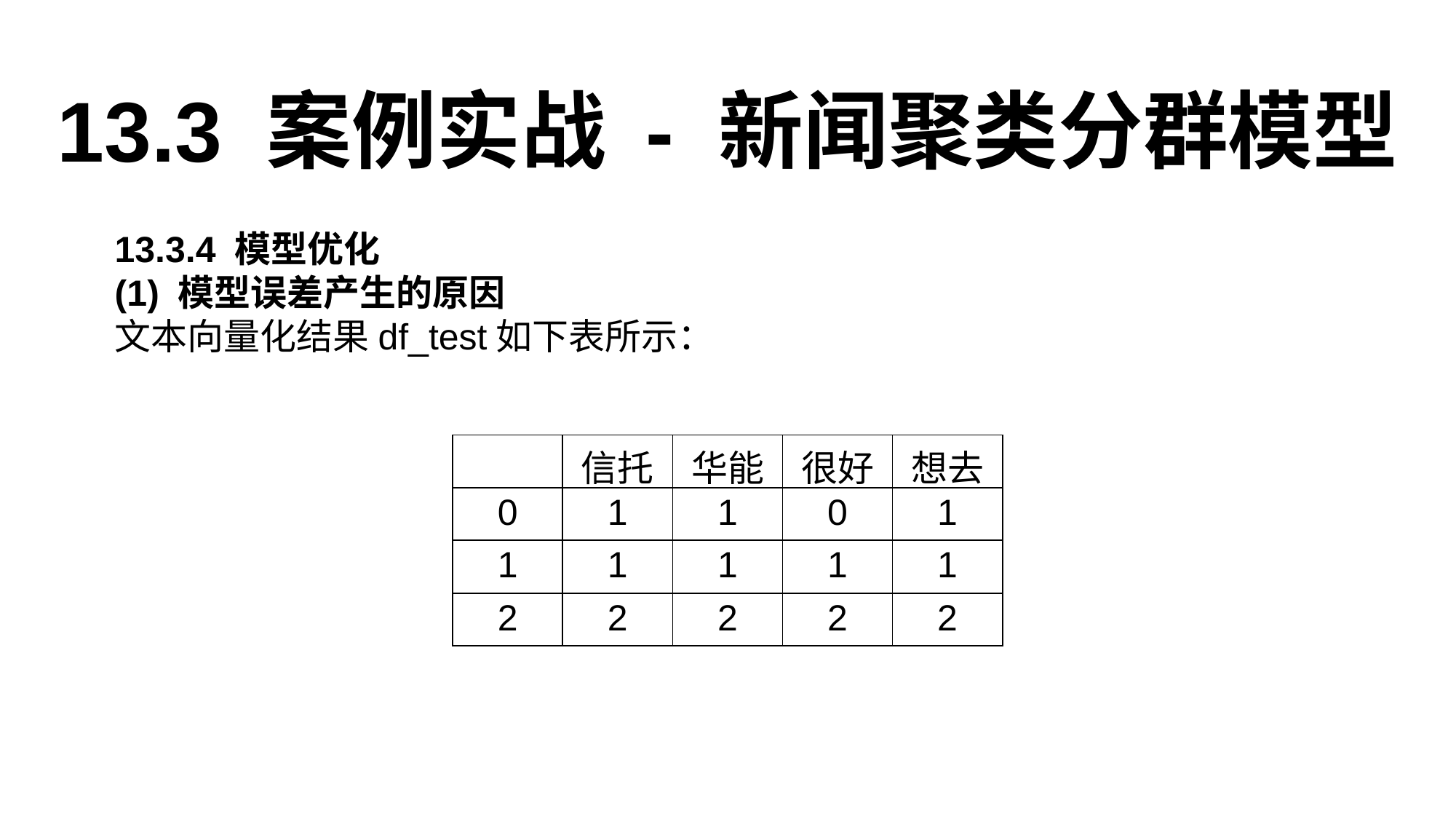

13.3 案例实战 - 新闻聚类分群模型
13.3.4 模型优化
(1) 模型误差产生的原因
文本向量化结果df_test如下表所示：
|  | 信托 | 华能 | 很好 | 想去 |
| --- | --- | --- | --- | --- |
| 0 | 1 | 1 | 0 | 1 |
| 1 | 1 | 1 | 1 | 1 |
| 2 | 2 | 2 | 2 | 2 |